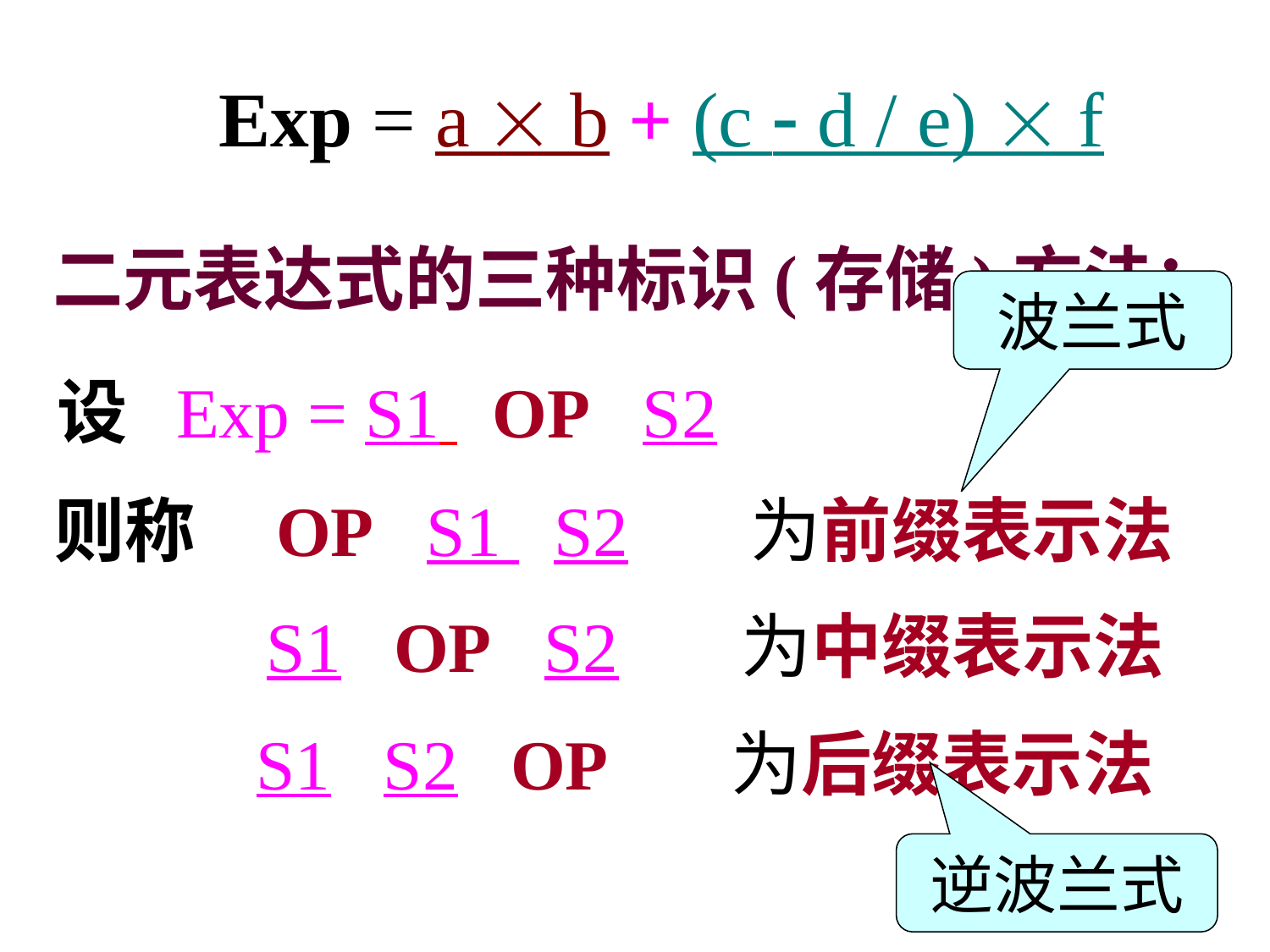

Exp = a × b + (c − d / e) × f
 二元表达式的三种标识(存储)方法：
波兰式
设  Exp = S1   OP   S2
则称    OP   S1   S2      为前缀表示法
S1   OP   S2      为中缀表示法
 S1   S2   OP      为后缀表示法
逆波兰式